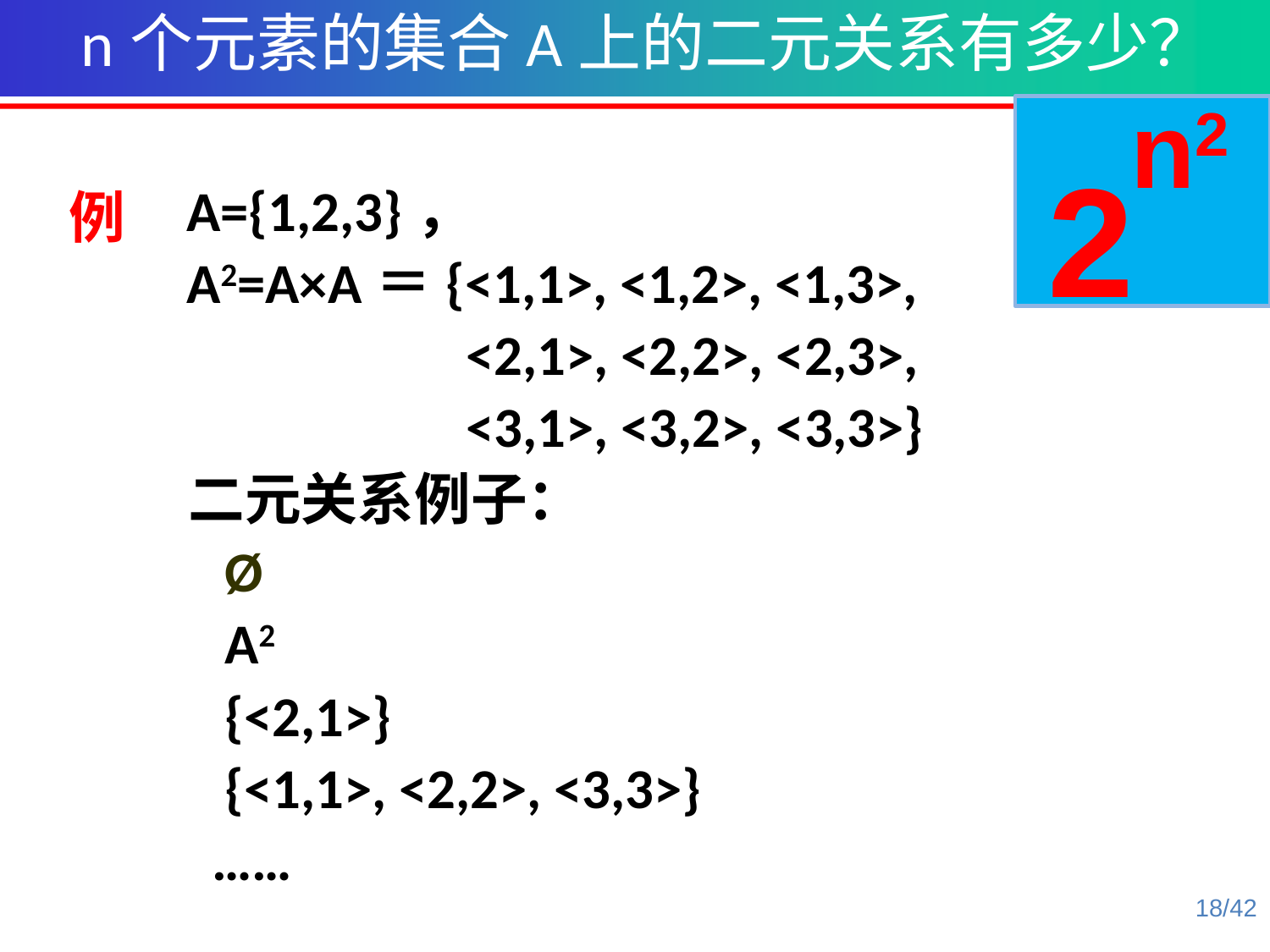

n个元素的集合A上的二元关系有多少？
n2
2

例
      A={1,2,3}，
      A2=A×A＝{<1,1>, <1,2>, <1,3>,
                            <2,1>, <2,2>, <2,3>,
                            <3,1>, <3,2>, <3,3>}
     二元关系例子：
         Ø
         A2
         {<2,1>}
         {<1,1>, <2,2>, <3,3>}
        ……

18/42